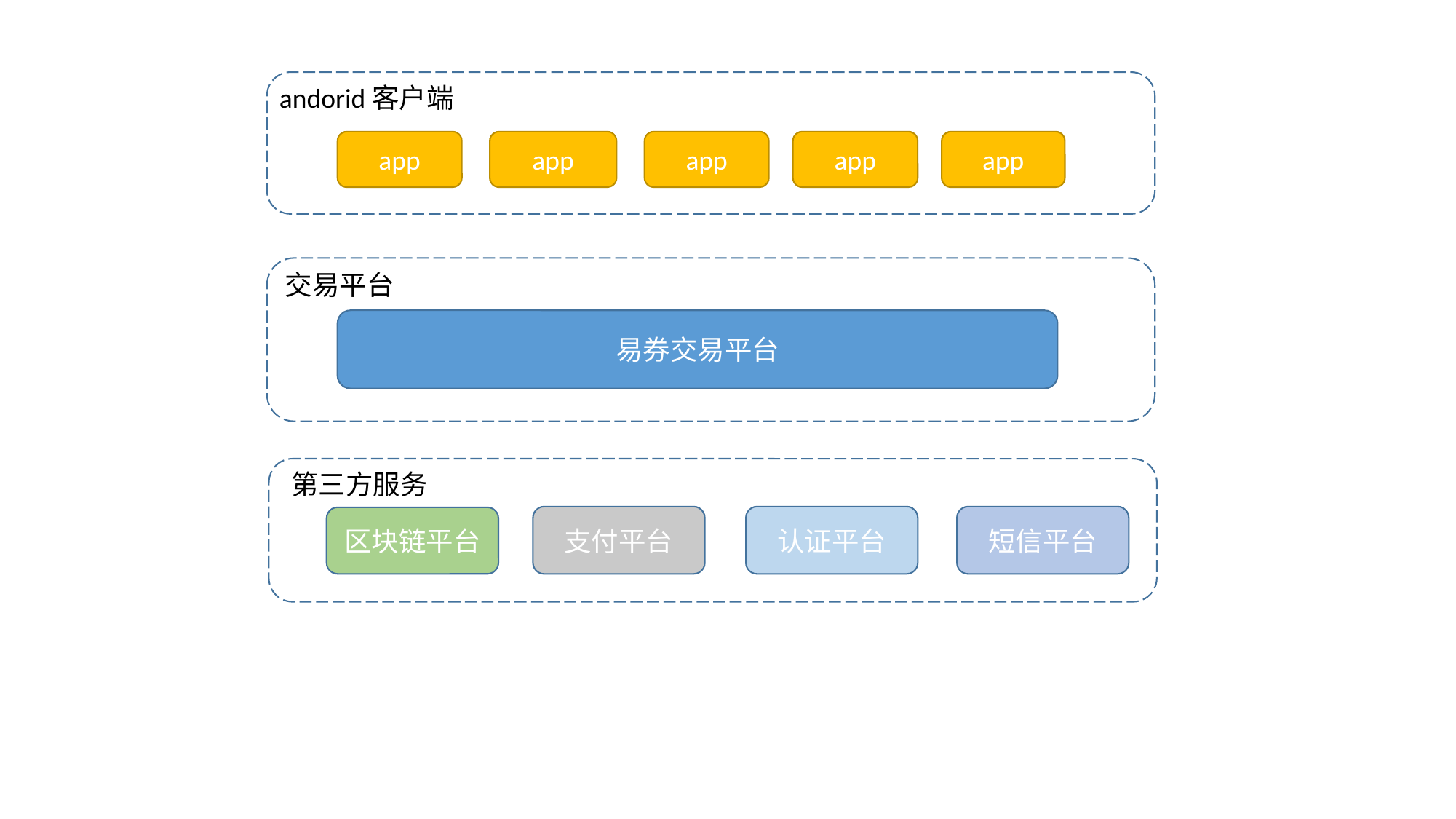

andorid客户端
app
app
app
app
app

交易平台
易券交易平台

第三方服务
支付平台
认证平台
短信平台
区块链平台